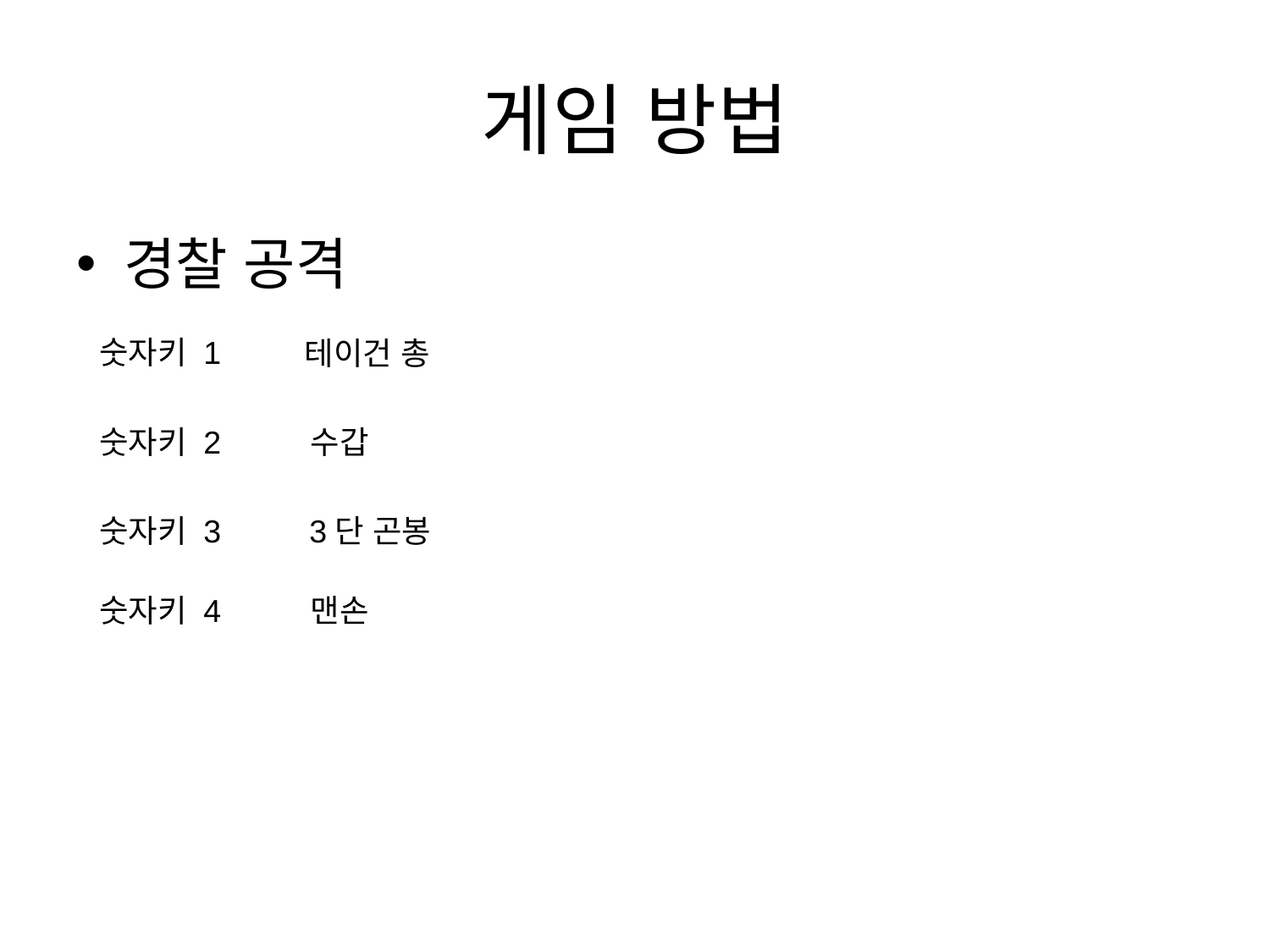

# 게임 방법
경찰 공격
숫자키 1
테이건 총
숫자키 2
수갑
숫자키 3
3단 곤봉
숫자키 4
맨손